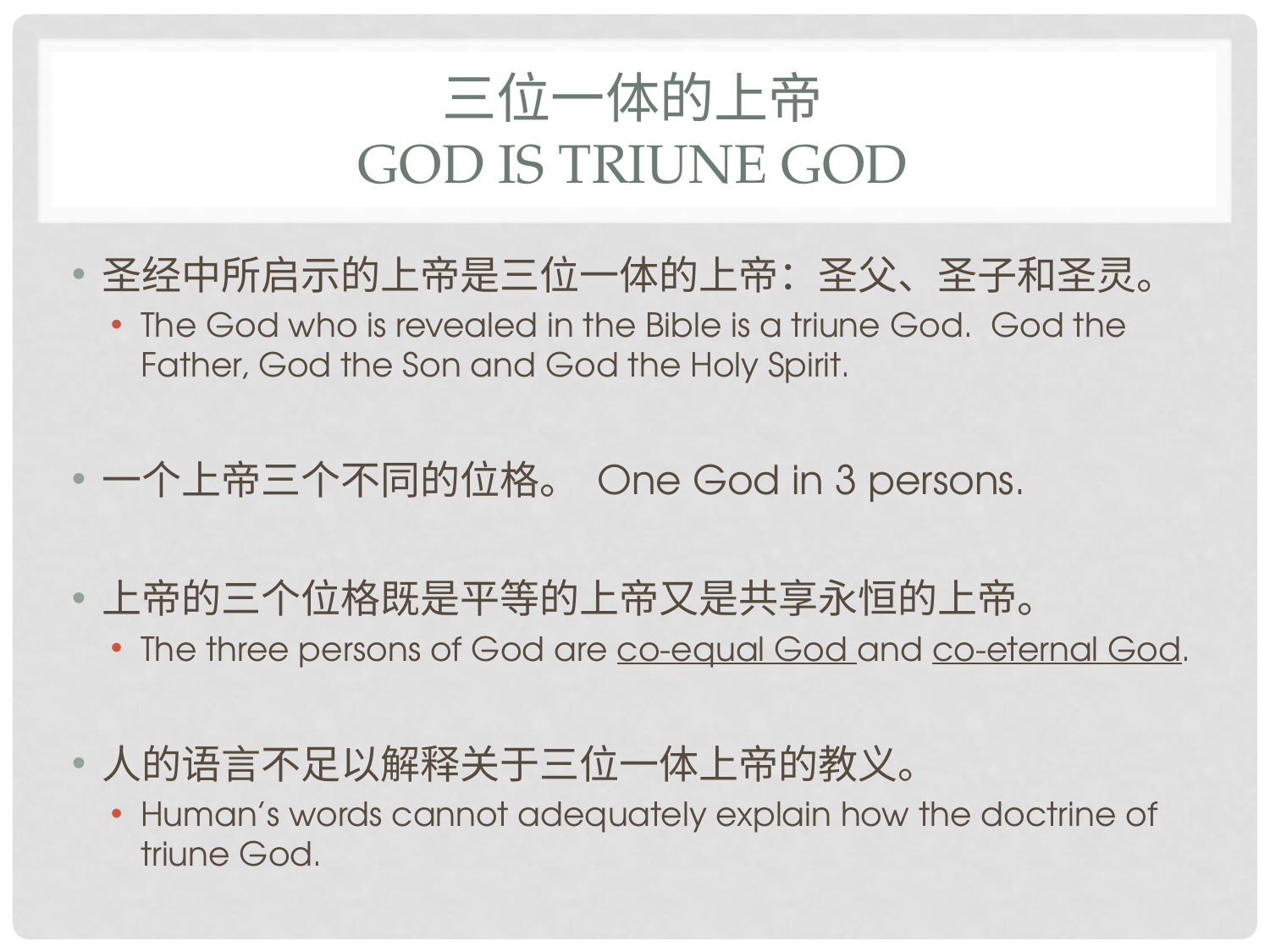

# 三位一体的上帝 God is triune God
圣经中所启示的上帝是三位一体的上帝：圣父、圣子和圣灵。
The God who is revealed in the Bible is a triune God.  God the Father, God the Son and God the Holy Spirit.

一个上帝三个不同的位格。 One God in 3 persons.

上帝的三个位格既是平等的上帝又是共享永恒的上帝。
The three persons of God are co-equal God and co-eternal God.

人的语言不足以解释关于三位一体上帝的教义。
Human’s words cannot adequately explain how the doctrine of triune God.